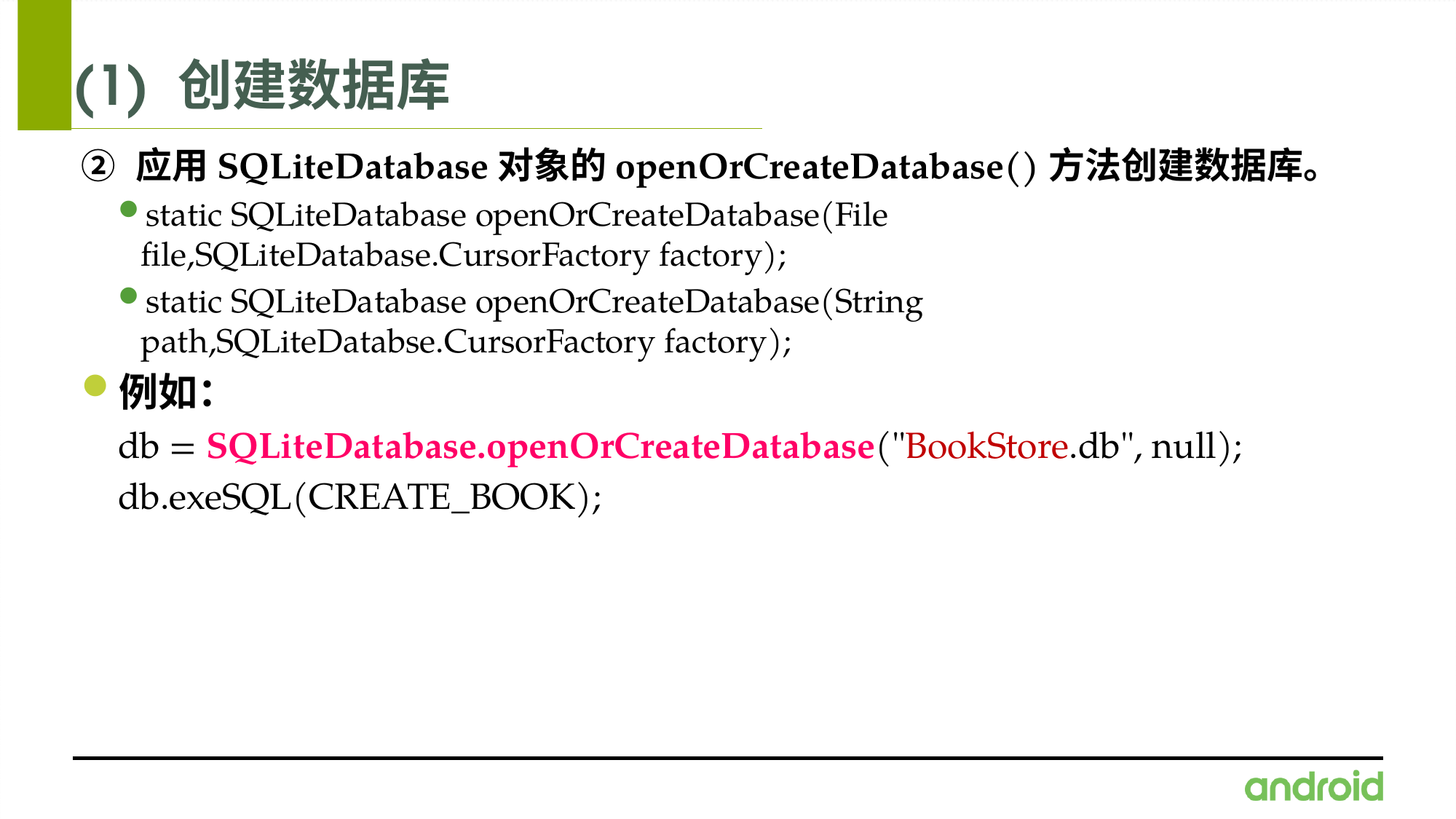

# (1) 创建数据库
应用SQLiteDatabase对象的openOrCreateDatabase()方法创建数据库。
static SQLiteDatabase openOrCreateDatabase(File file,SQLiteDatabase.CursorFactory factory);
static SQLiteDatabase openOrCreateDatabase(String path,SQLiteDatabse.CursorFactory factory);
例如：
db = SQLiteDatabase.openOrCreateDatabase("BookStore.db", null);
db.exeSQL(CREATE_BOOK);